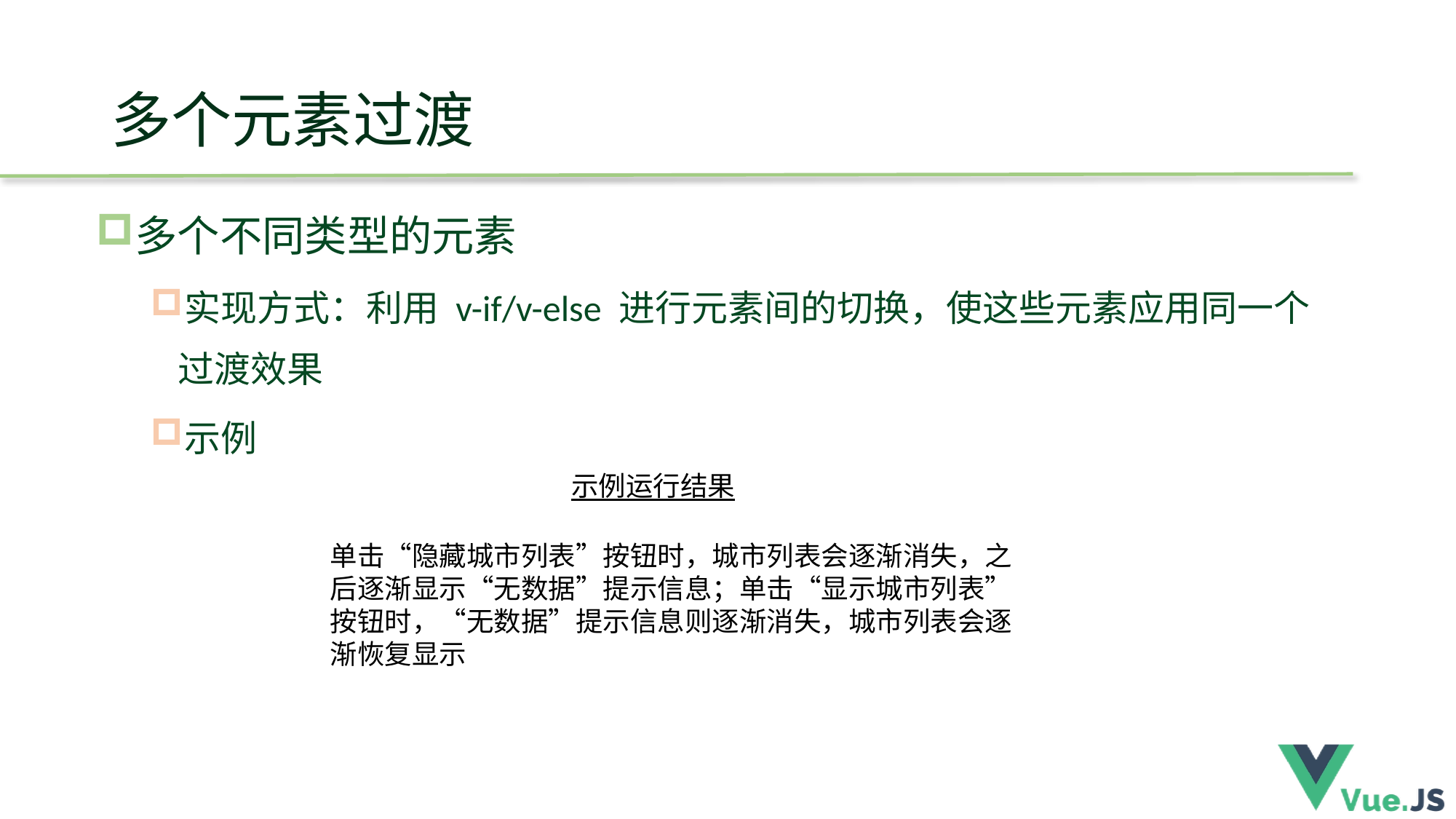

# 多个元素过渡
多个不同类型的元素
实现方式：利用 v-if/v-else 进行元素间的切换，使这些元素应用同一个过渡效果
示例
示例运行结果
单击“隐藏城市列表”按钮时，城市列表会逐渐消失，之后逐渐显示“无数据”提示信息；单击“显示城市列表”按钮时，“无数据”提示信息则逐渐消失，城市列表会逐
渐恢复显示